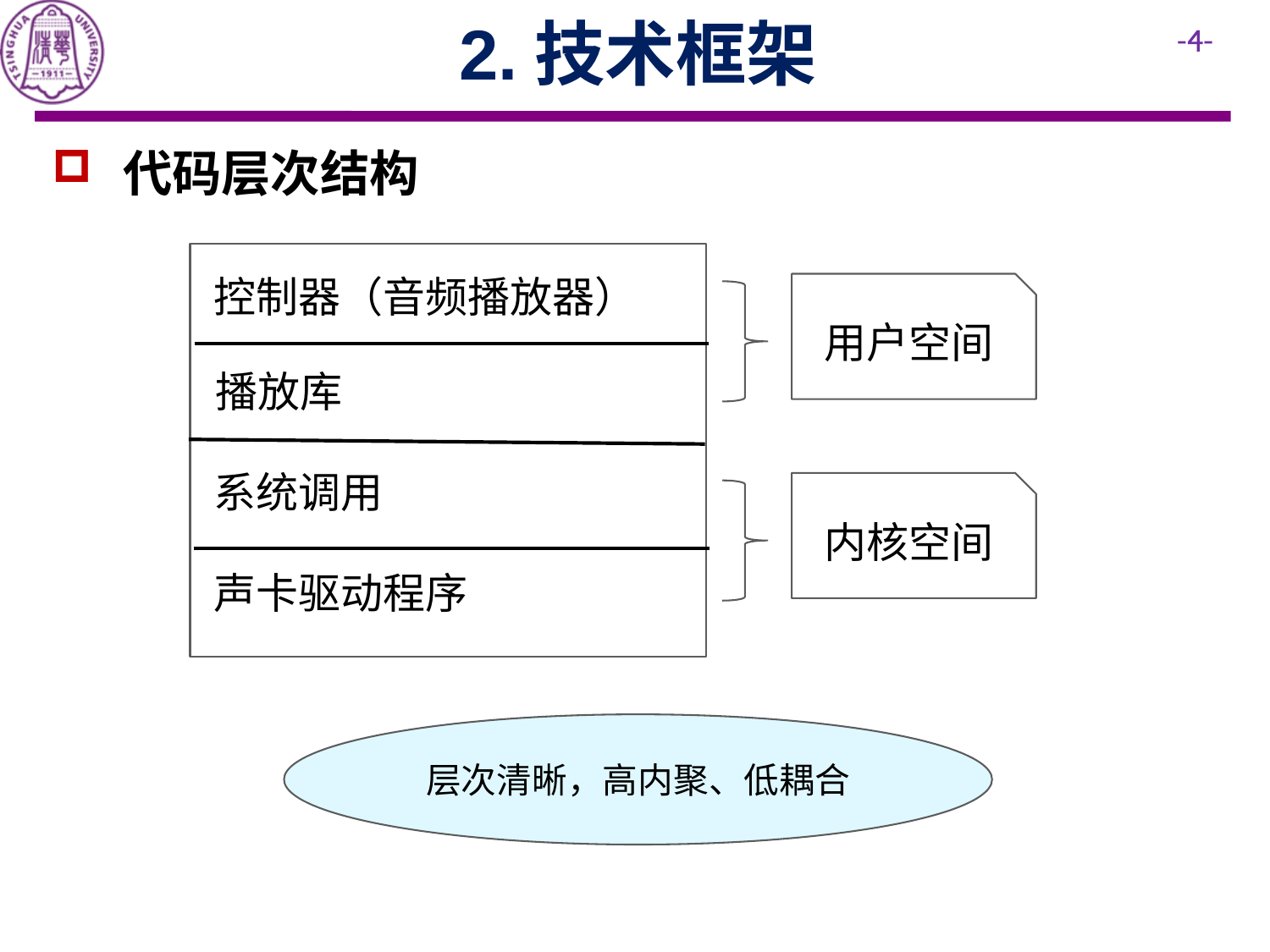

2.技术框架

 代码层次结构

控制器（音频播放器）
播放库
系统调用
声卡驱动程序
用户空间

内核空间

层次清晰，高内聚、低耦合